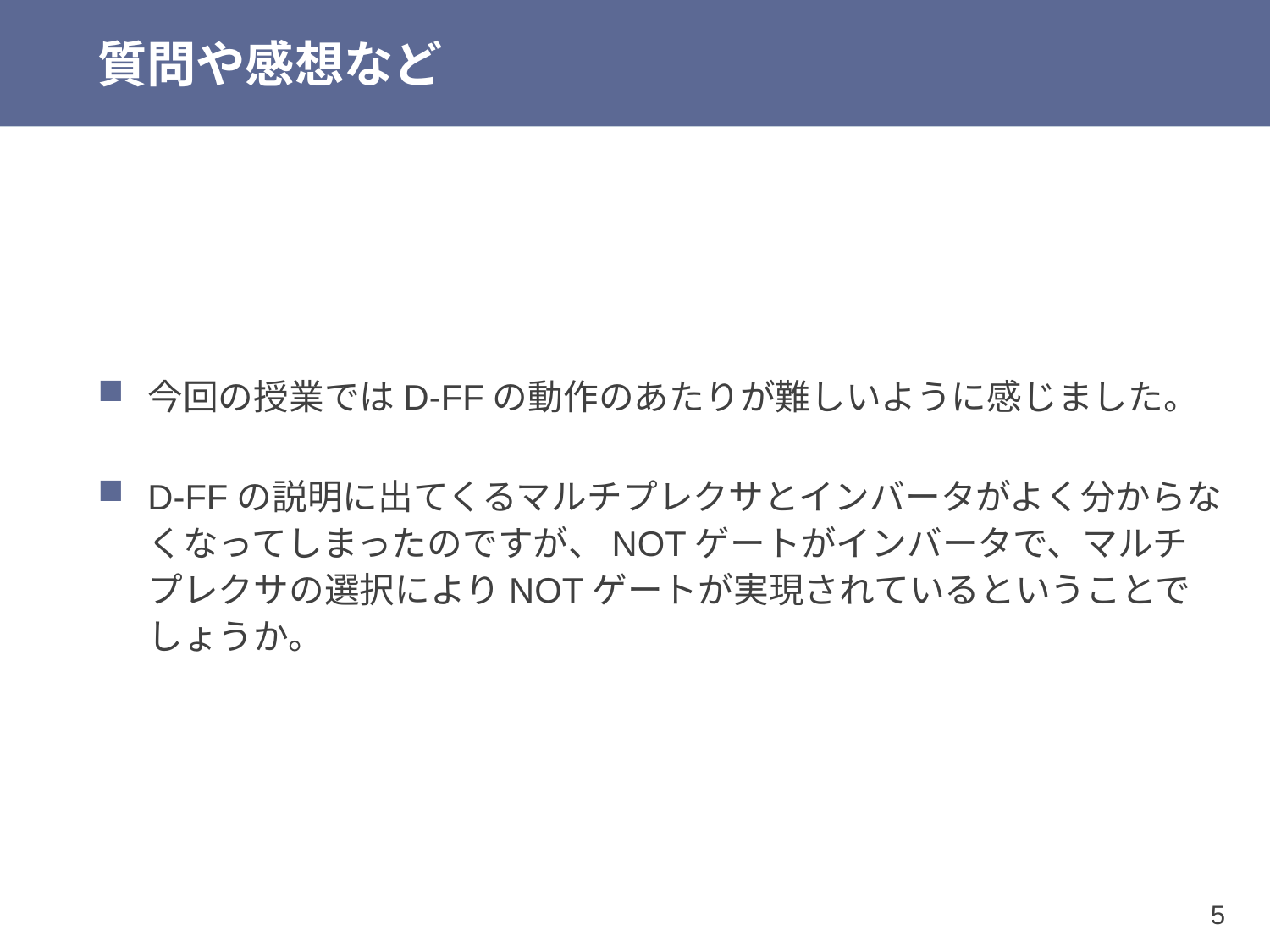

# 質問や感想など
今回の授業ではD-FFの動作のあたりが難しいように感じました。
D-FFの説明に出てくるマルチプレクサとインバータがよく分からなくなってしまったのですが、NOTゲートがインバータで、マルチプレクサの選択によりNOTゲートが実現されているということでしょうか。